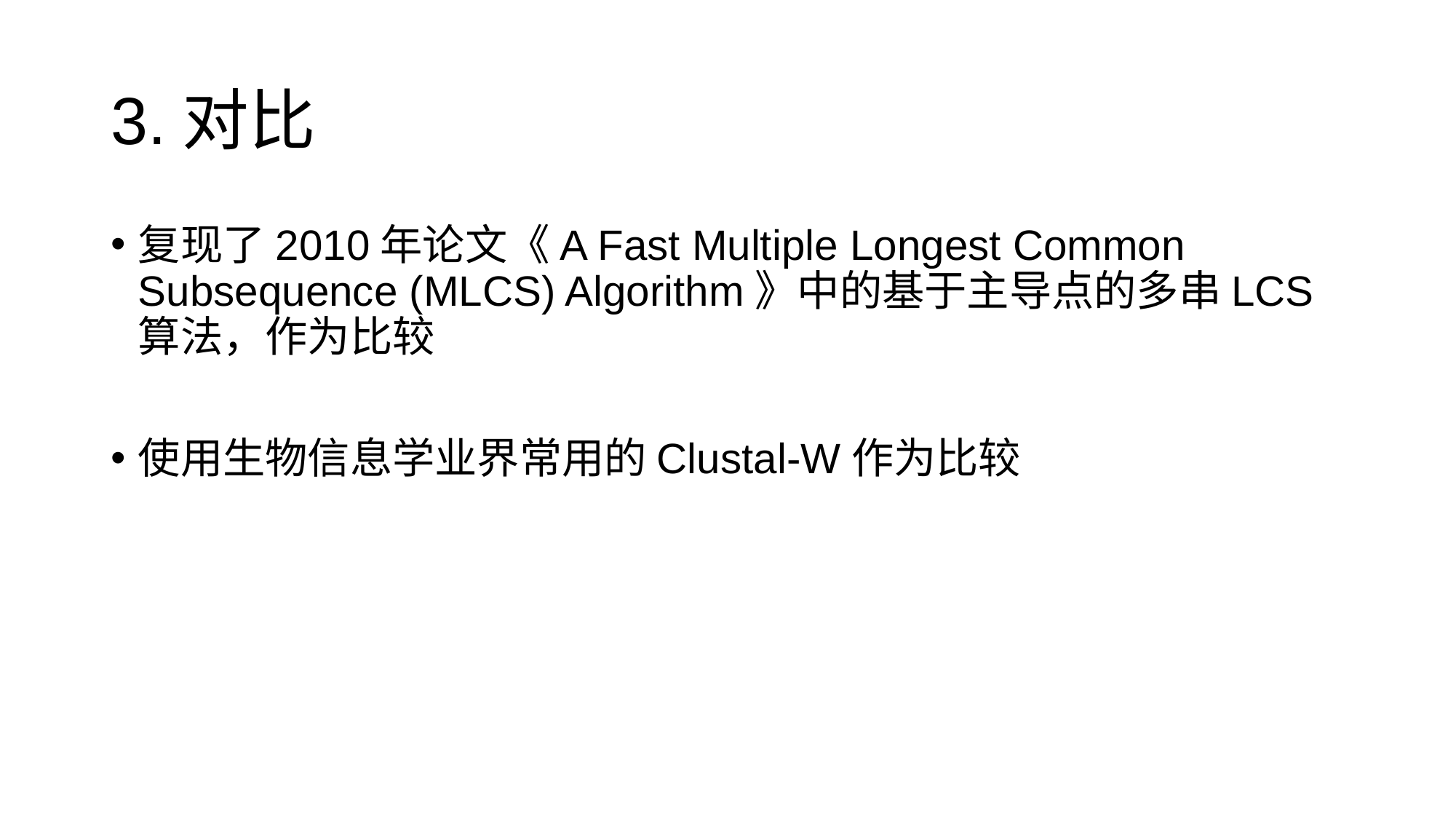

# 3.对比
复现了2010年论文《A Fast Multiple Longest Common Subsequence (MLCS) Algorithm》中的基于主导点的多串LCS算法，作为比较

使用生物信息学业界常用的Clustal-W作为比较